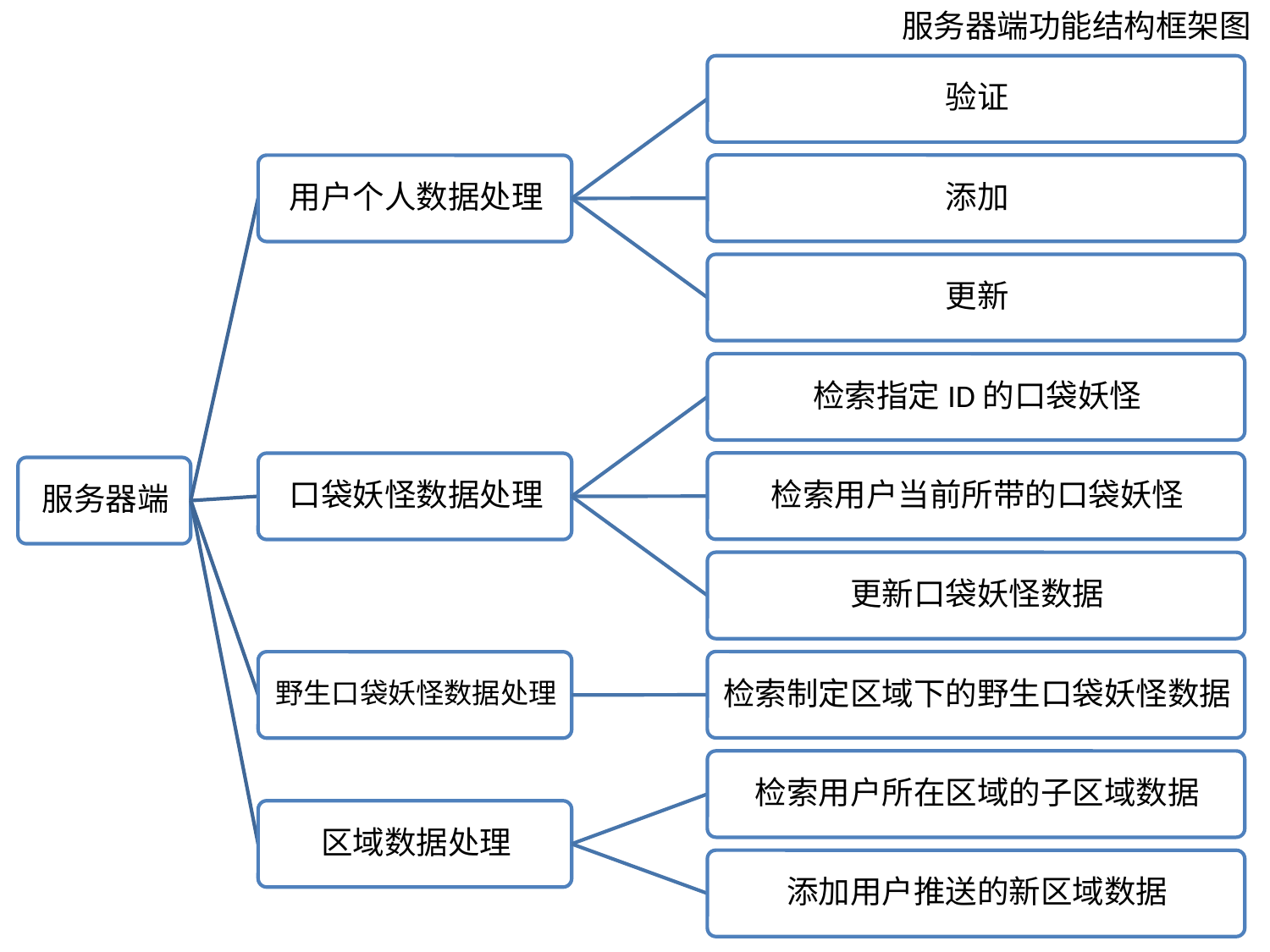

服务器端功能结构框架图
服务器端

用户个人数据处理

验证

添加

更新

口袋妖怪数据处理

检索指定ID的口袋妖怪

检索用户当前所带的口袋妖怪

更新口袋妖怪数据

野生口袋妖怪数据处理

检索制定区域下的野生口袋妖怪数据

区域数据处理

检索用户所在区域的子区域数据

添加用户推送的新区域数据